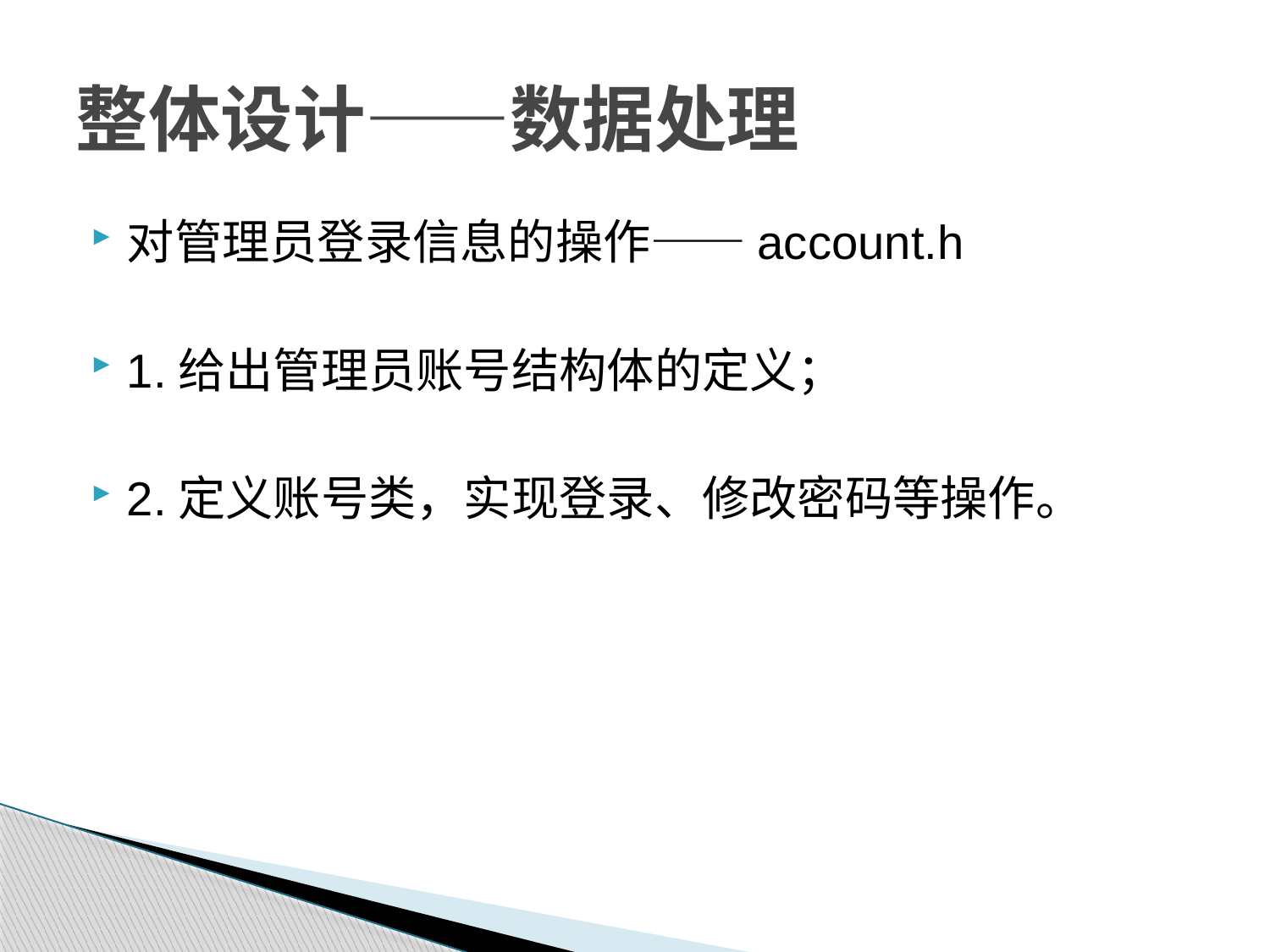

# 整体设计——数据处理
对管理员登录信息的操作——account.h

1.给出管理员账号结构体的定义；

2.定义账号类，实现登录、修改密码等操作。